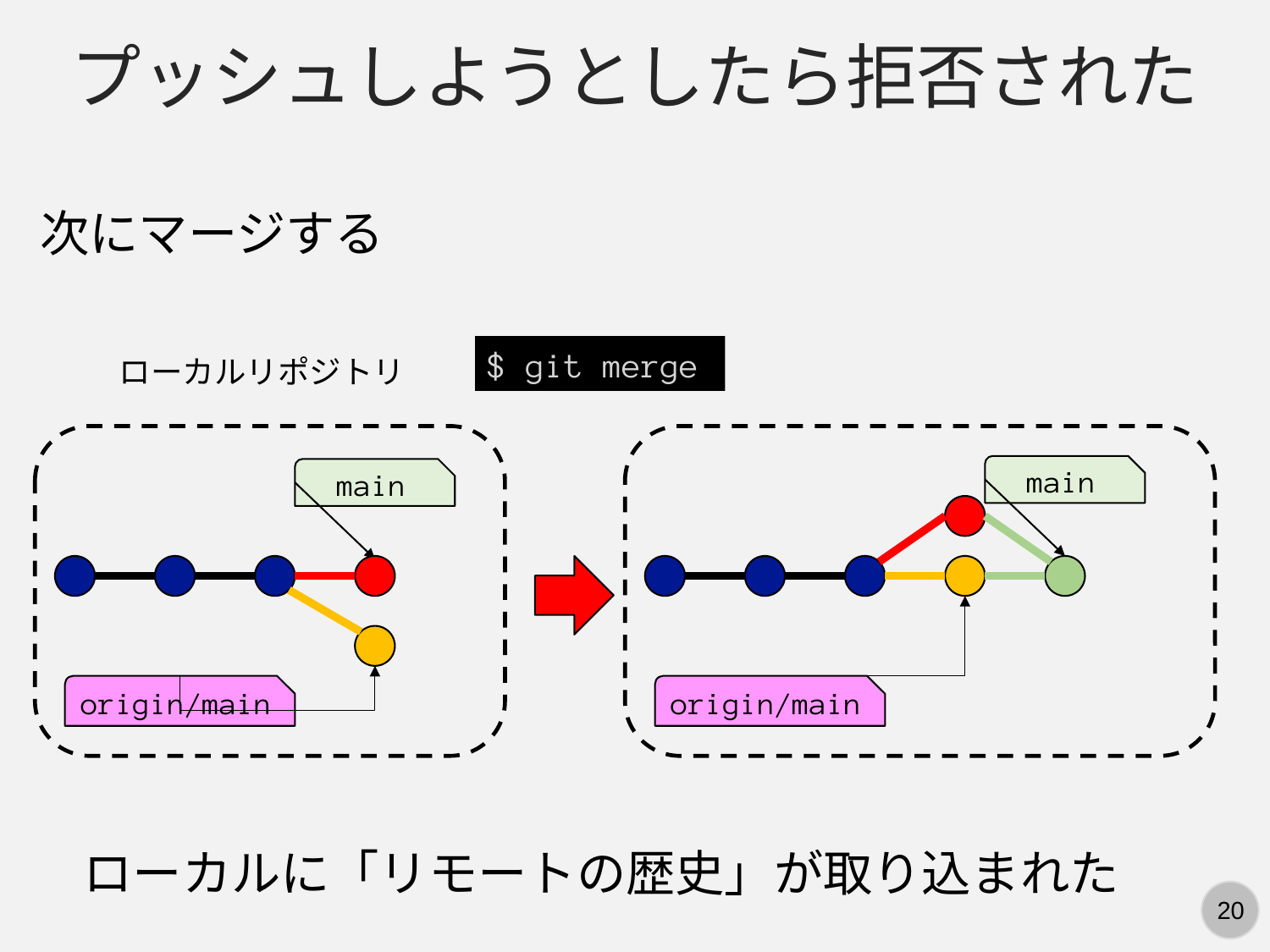

プッシュしようとしたら拒否された
次にマージする
$ git merge
ローカルリポジトリ

main
main

origin/main
origin/main
ローカルに「リモートの歴史」が取り込まれた